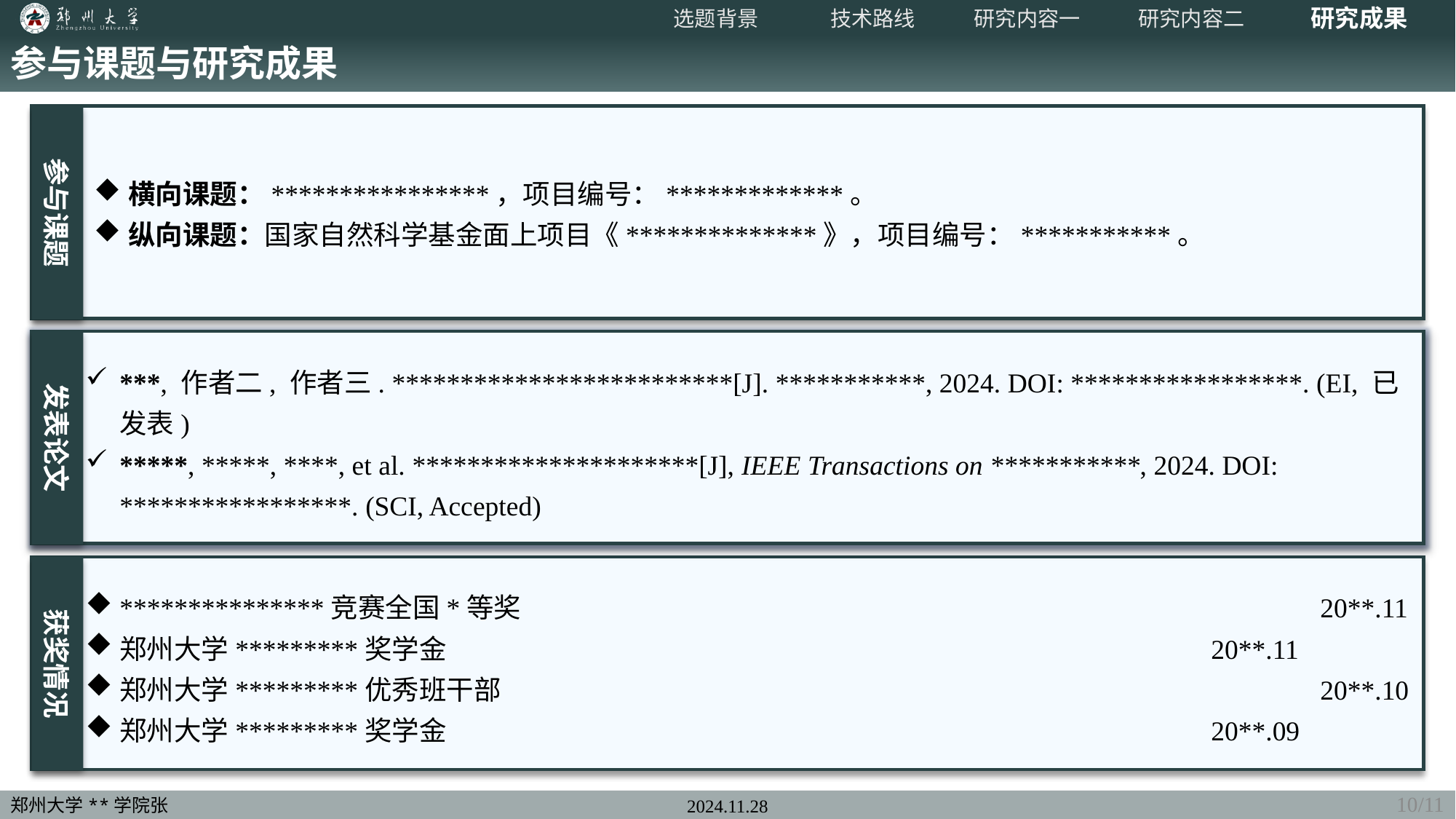

选题背景
技术路线
研究内容一
研究内容二
研究成果
参与课题与研究成果
参与课题

横向课题：****************，项目编号：*************。
纵向课题：国家自然科学基金面上项目《**************》，项目编号：***********。
发表论文

***, 作者二, 作者三. *************************[J]. ***********, 2024. DOI: *****************. (EI, 已发表)
*****, *****, ****, et al. *********************[J], IEEE Transactions on ***********, 2024. DOI: *****************. (SCI, Accepted)
获奖情况

***************竞赛全国*等奖								20**.11
郑州大学*********奖学金								20**.11
郑州大学*********优秀班干部								20**.10
郑州大学*********奖学金								20**.09
10/11